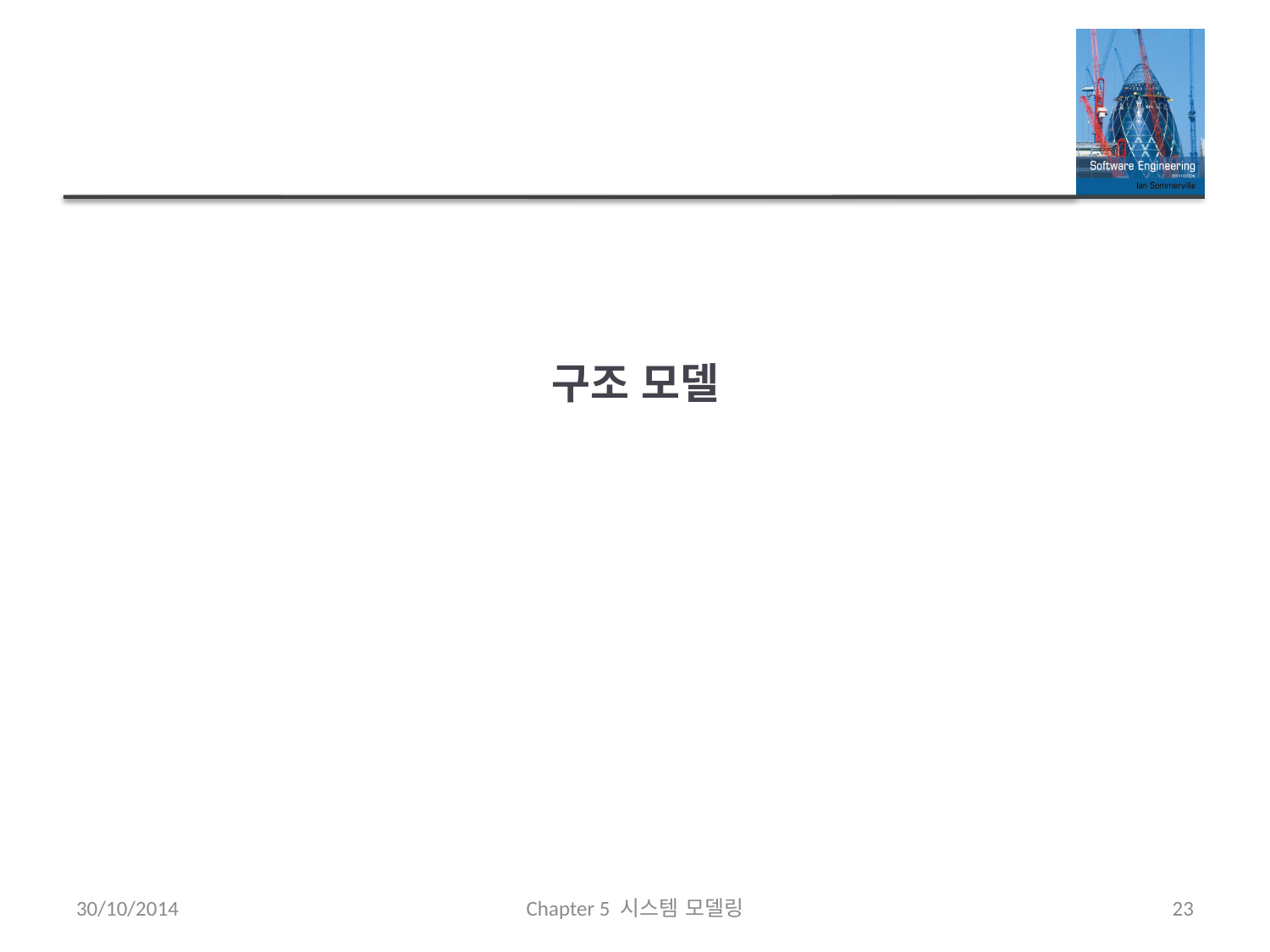

# 구조 모델
30/10/2014
Chapter 5 시스템 모델링
23